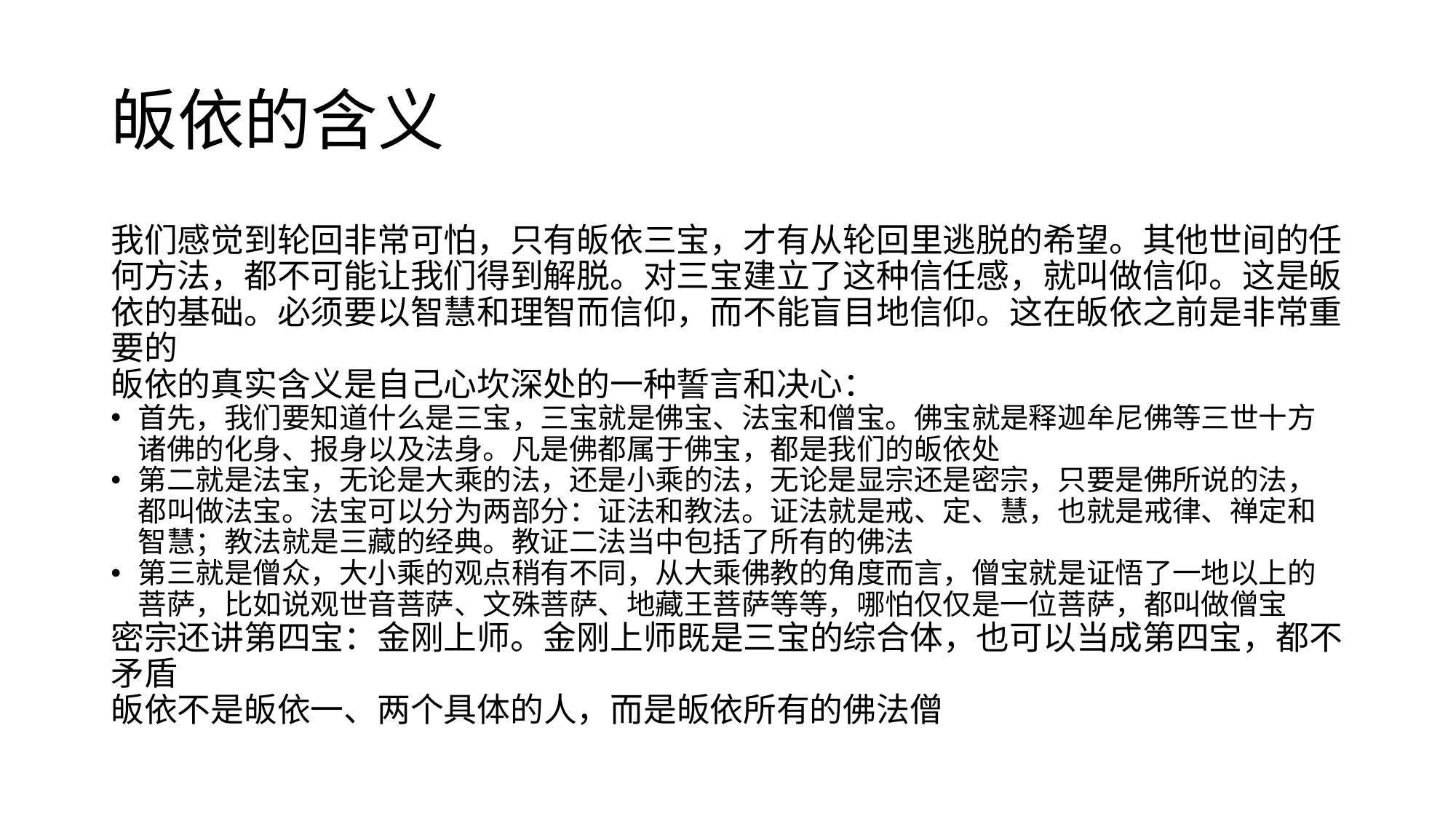

# 皈依的含义
我们感觉到轮回非常可怕，只有皈依三宝，才有从轮回里逃脱的希望。其他世间的任何方法，都不可能让我们得到解脱。对三宝建立了这种信任感，就叫做信仰。这是皈依的基础。必须要以智慧和理智而信仰，而不能盲目地信仰。这在皈依之前是非常重要的
皈依的真实含义是自己心坎深处的一种誓言和决心：
首先，我们要知道什么是三宝，三宝就是佛宝、法宝和僧宝。佛宝就是释迦牟尼佛等三世十方诸佛的化身、报身以及法身。凡是佛都属于佛宝，都是我们的皈依处
第二就是法宝，无论是大乘的法，还是小乘的法，无论是显宗还是密宗，只要是佛所说的法，都叫做法宝。法宝可以分为两部分：证法和教法。证法就是戒、定、慧，也就是戒律、禅定和智慧；教法就是三藏的经典。教证二法当中包括了所有的佛法
第三就是僧众，大小乘的观点稍有不同，从大乘佛教的角度而言，僧宝就是证悟了一地以上的菩萨，比如说观世音菩萨、文殊菩萨、地藏王菩萨等等，哪怕仅仅是一位菩萨，都叫做僧宝
密宗还讲第四宝：金刚上师。金刚上师既是三宝的综合体，也可以当成第四宝，都不矛盾
皈依不是皈依一、两个具体的人，而是皈依所有的佛法僧